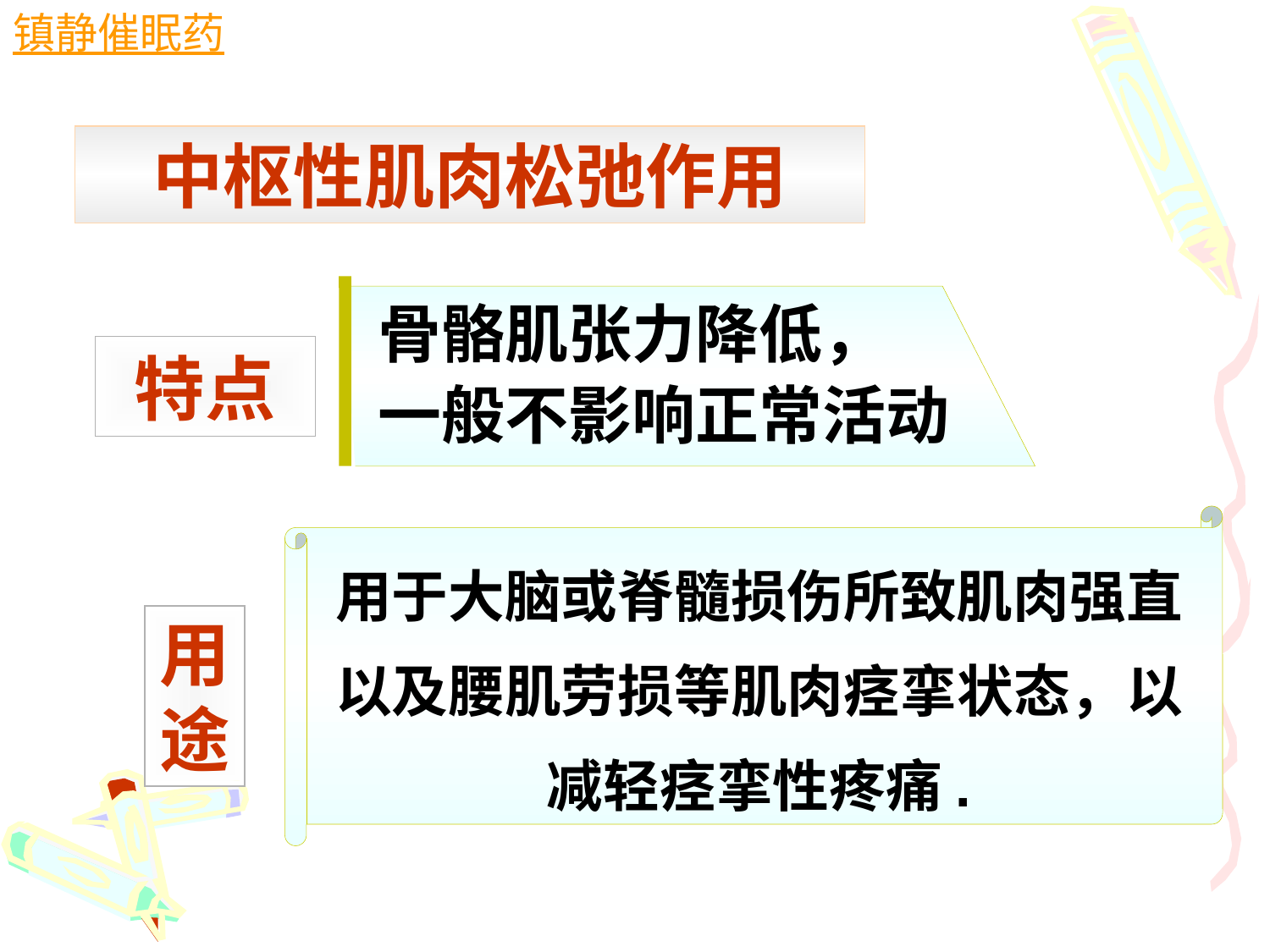

镇静催眠药
中枢性肌肉松弛作用

骨骼肌张力降低，
一般不影响正常活动
# 特点
用于大脑或脊髓损伤所致肌肉强直以及腰肌劳损等肌肉痉挛状态，以减轻痉挛性疼痛.
用途